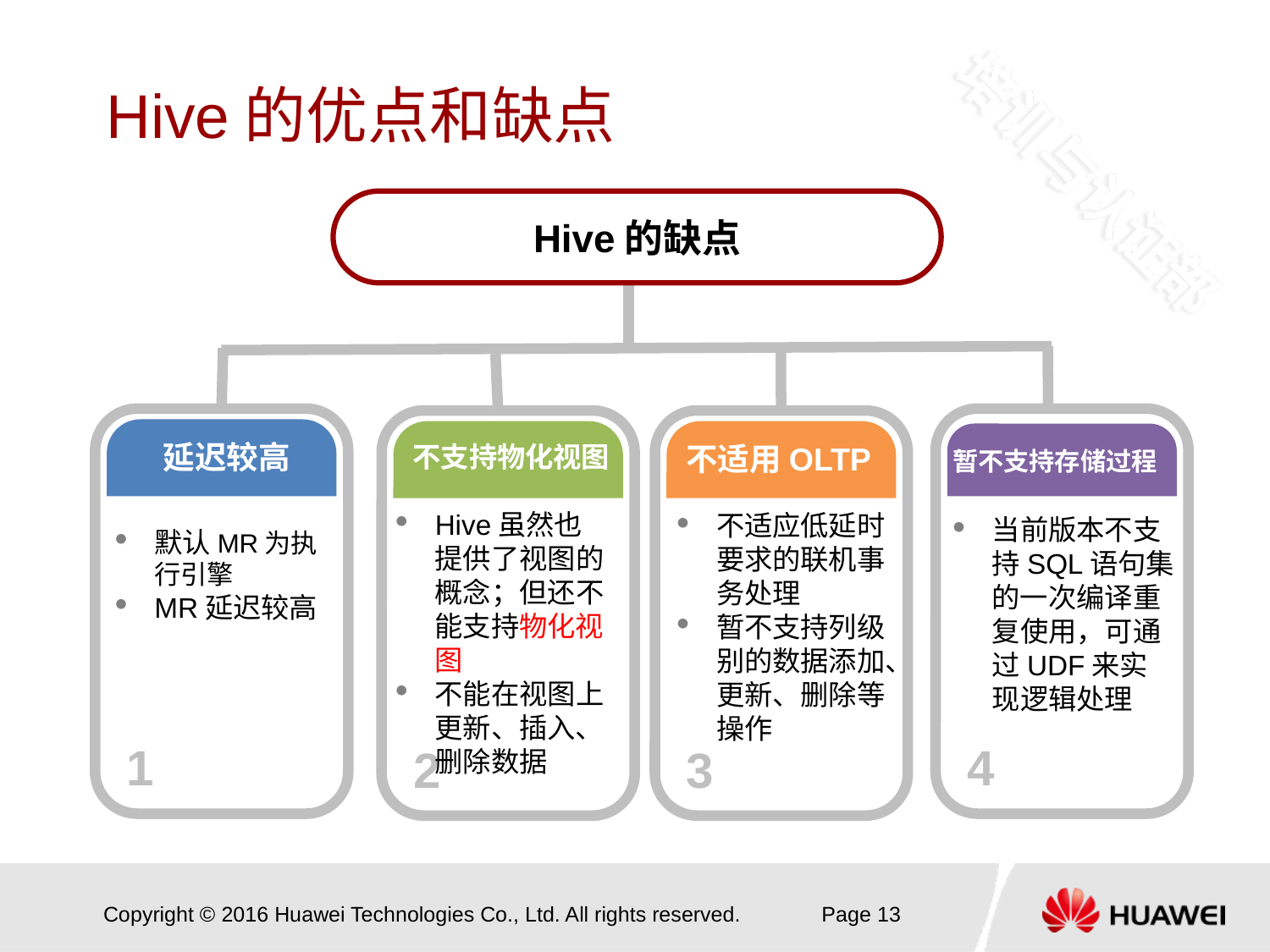

# Hive的优点和缺点
Hive的缺点

延迟较高
默认MR为执行引擎
MR延迟较高

1

暂不支持存储过程
4

不支持物化视图
2

不适用OLTP
3
Hive虽然也提供了视图的概念；但还不能支持物化视图
不能在视图上更新、插入、删除数据

不适应低延时要求的联机事务处理
暂不支持列级别的数据添加、更新、删除等操作
当前版本不支持SQL语句集的一次编译重复使用，可通过UDF来实现逻辑处理